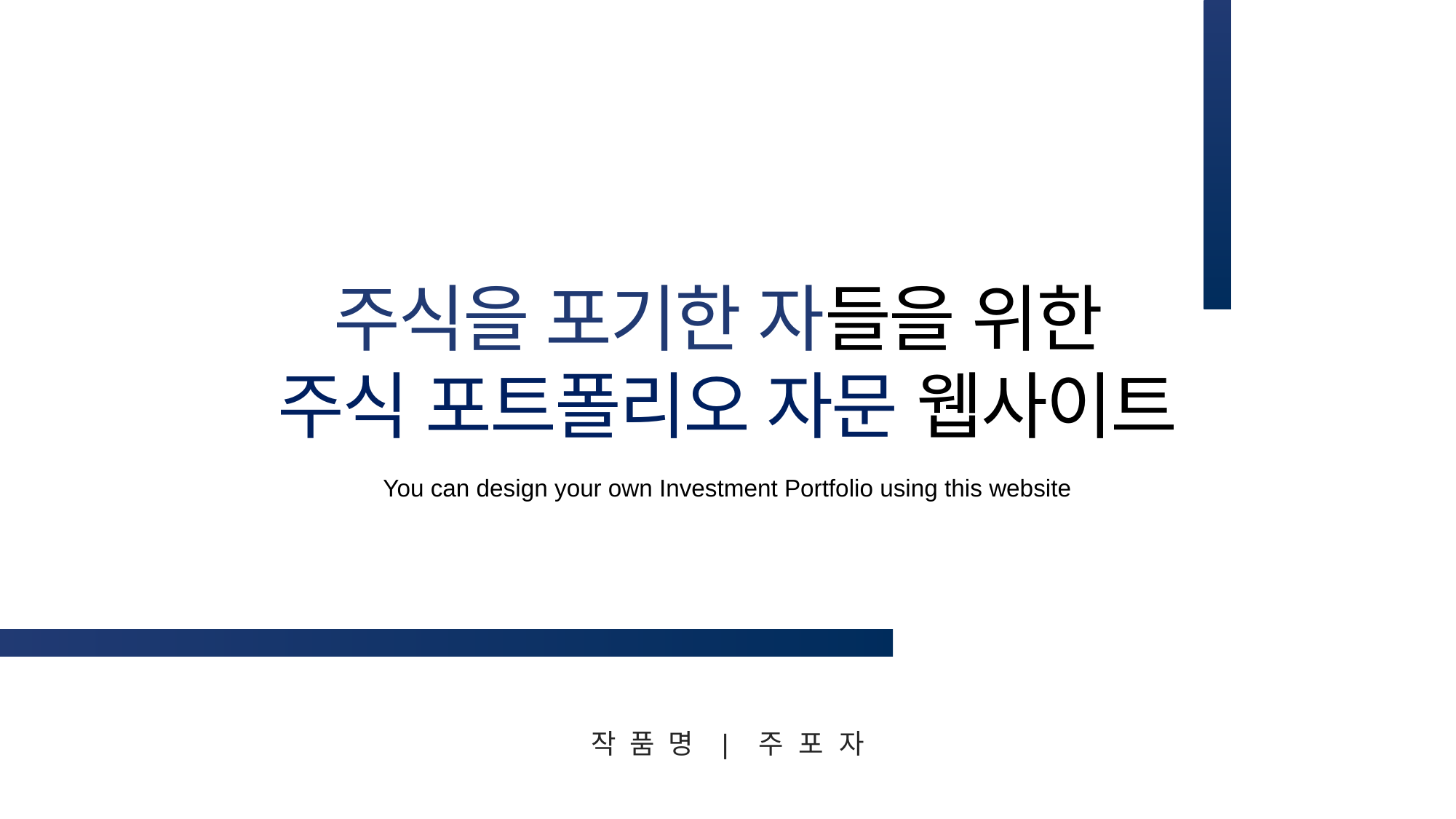

주식을 포기한 자들을 위한
주식 포트폴리오 자문 웹사이트
You can design your own Investment Portfolio using this website

작품명 |   주  포  자